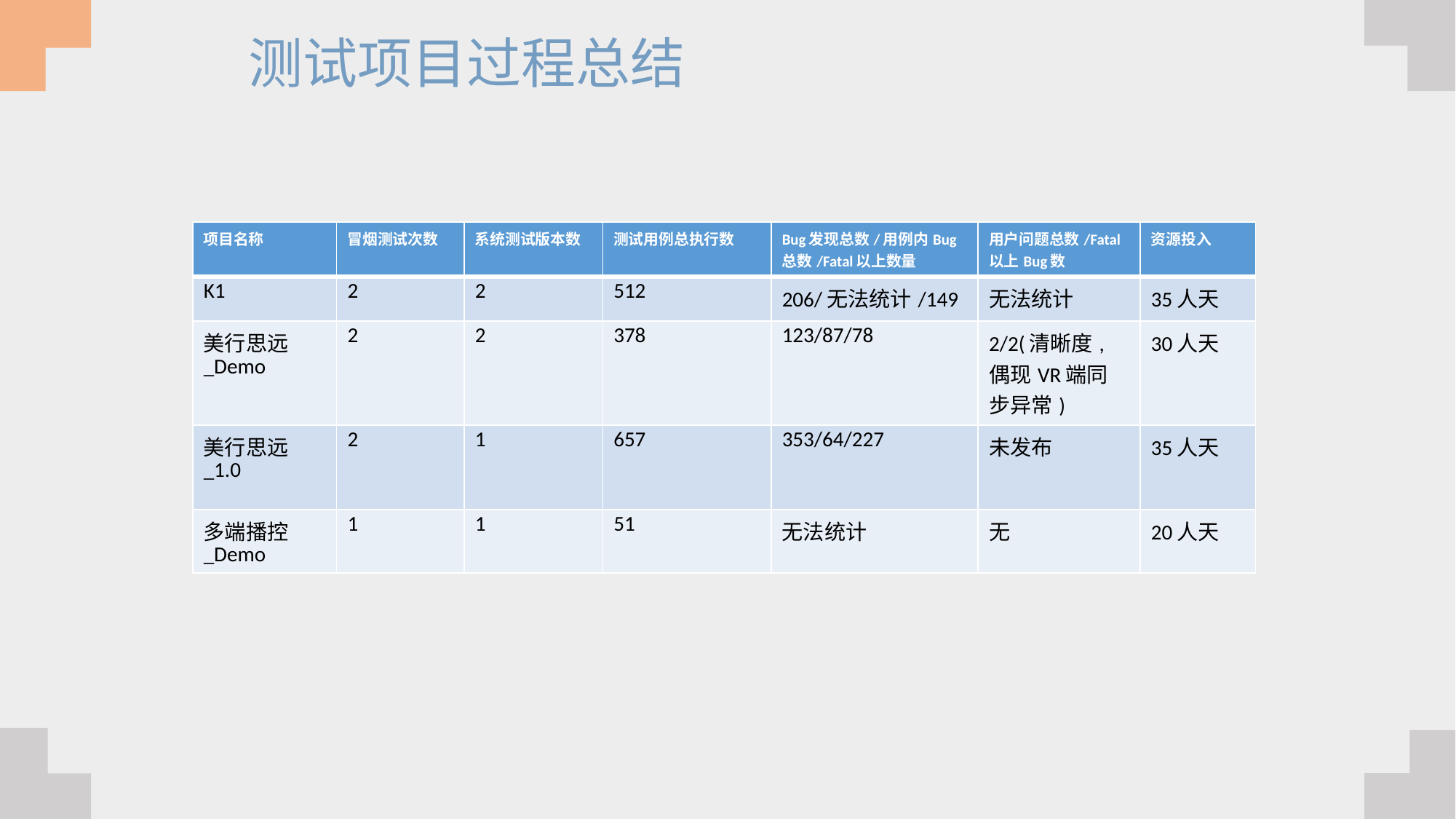

测试项目过程总结
| 项目名称 | 冒烟测试次数 | 系统测试版本数 | 测试用例总执行数 | Bug发现总数/用例内Bug总数/Fatal以上数量 | 用户问题总数/Fatal以上Bug数 | 资源投入 |
| --- | --- | --- | --- | --- | --- | --- |
| K1 | 2 | 2 | 512 | 206/无法统计/149 | 无法统计 | 35人天 |
| 美行思远\_Demo | 2 | 2 | 378 | 123/87/78 | 2/2(清晰度,偶现VR端同步异常) | 30人天 |
| 美行思远\_1.0 | 2 | 1 | 657 | 353/64/227 | 未发布 | 35人天 |
| 多端播控\_Demo | 1 | 1 | 51 | 无法统计 | 无 | 20人天 |